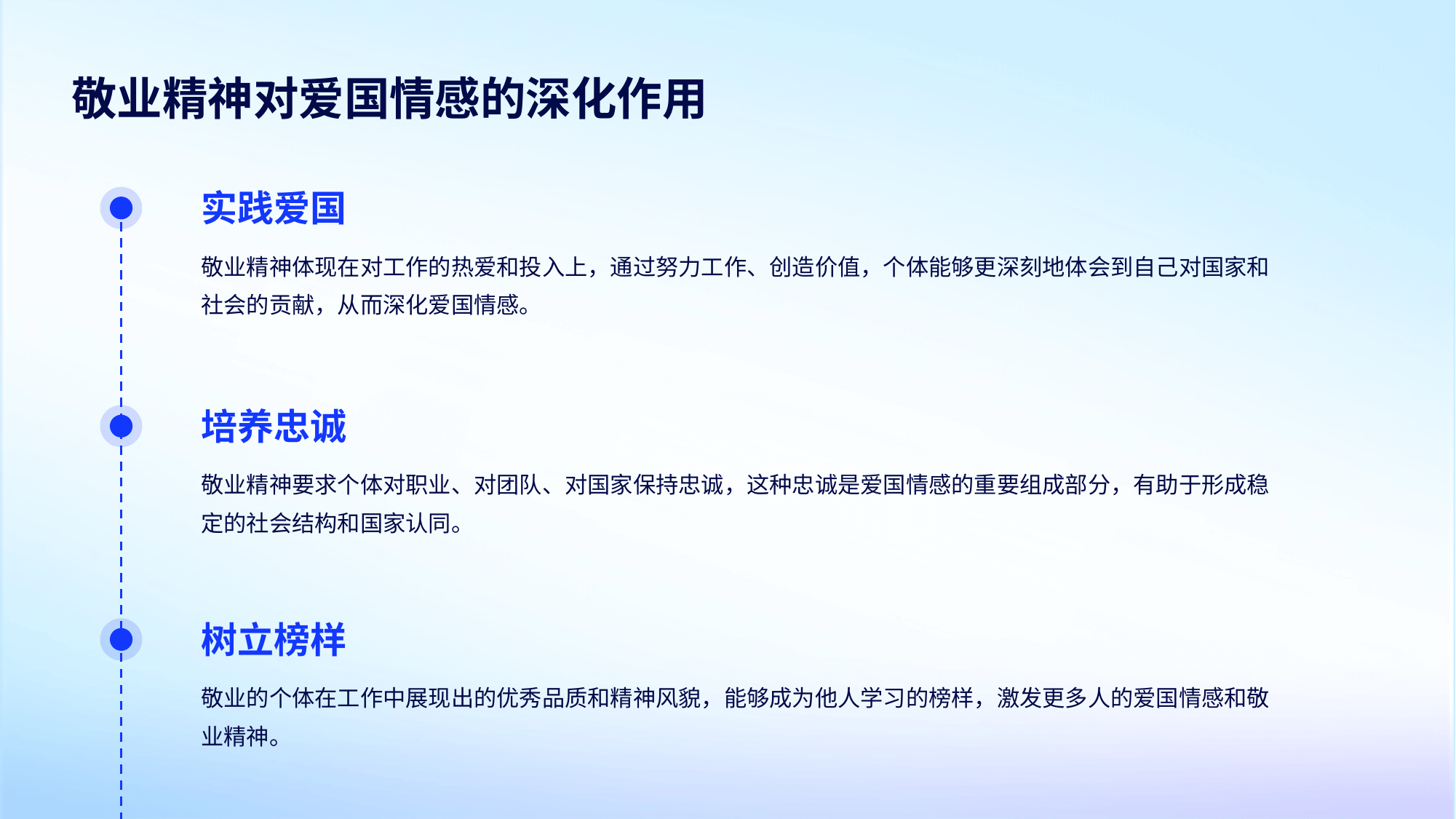

敬业精神对爱国情感的深化作用
实践爱国

敬业精神体现在对工作的热爱和投入上，通过努力工作、创造价值，个体能够更深刻地体会到自己对国家和社会的贡献，从而深化爱国情感。
培养忠诚

敬业精神要求个体对职业、对团队、对国家保持忠诚，这种忠诚是爱国情感的重要组成部分，有助于形成稳定的社会结构和国家认同。
树立榜样

敬业的个体在工作中展现出的优秀品质和精神风貌，能够成为他人学习的榜样，激发更多人的爱国情感和敬业精神。